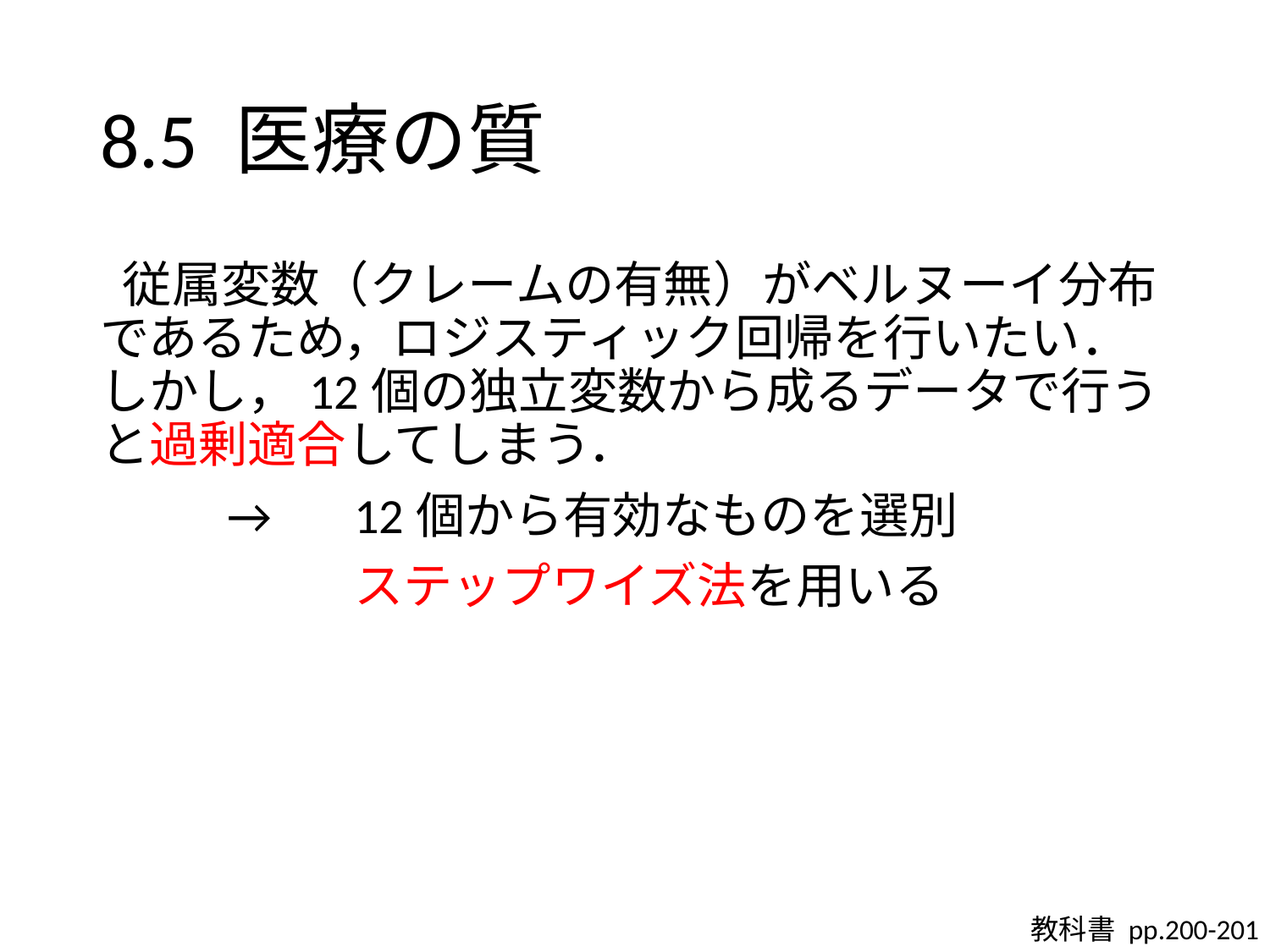

# 8.5 医療の質
 従属変数（クレームの有無）がベルヌーイ分布であるため，ロジスティック回帰を行いたい．しかし，12個の独立変数から成るデータで行うと過剰適合してしまう．
	→	12個から有効なものを選別
		ステップワイズ法を用いる
教科書 pp.200-201